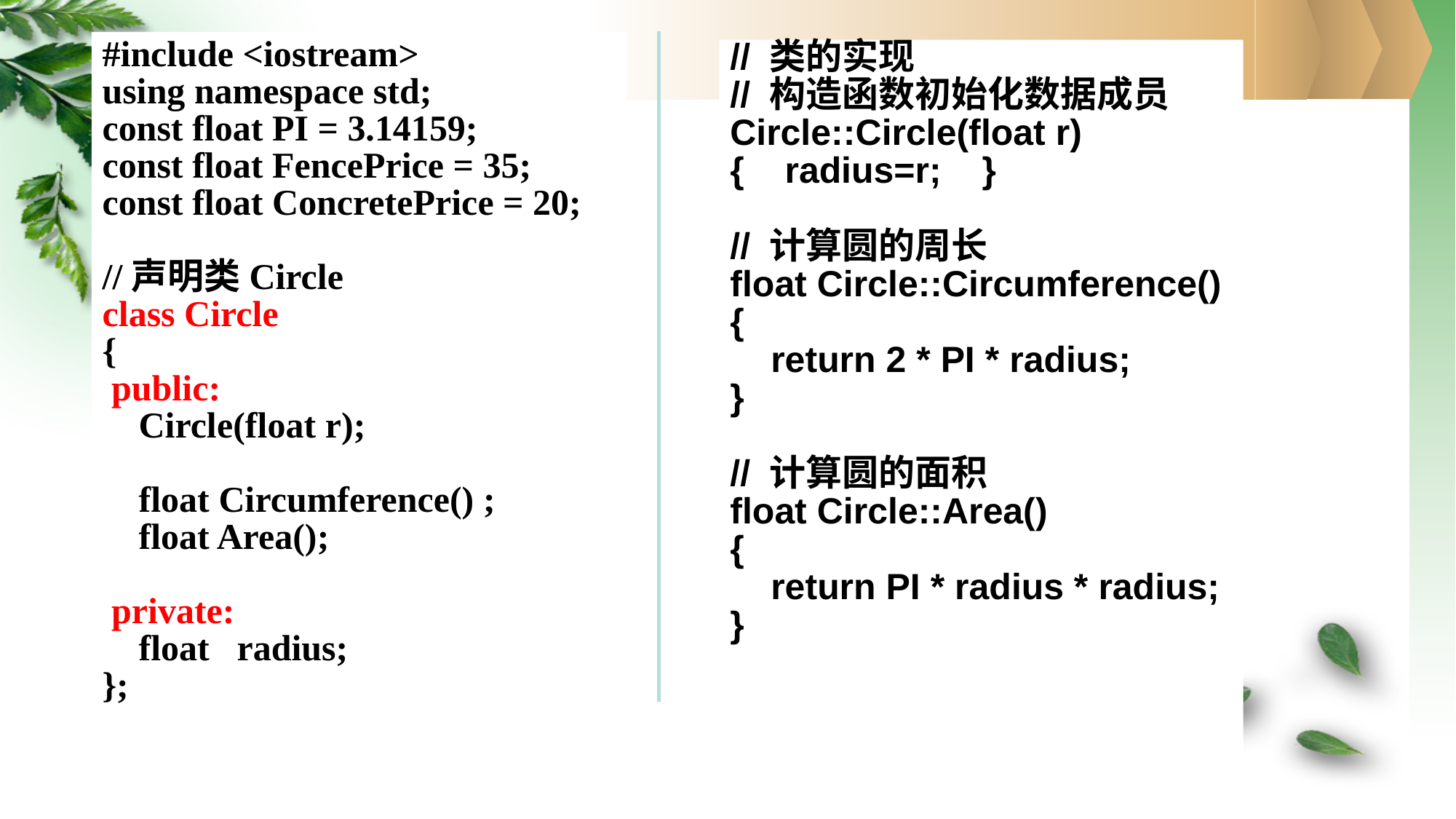

#include <iostream>
using namespace std;
const float PI = 3.14159;
const float FencePrice = 35;
const float ConcretePrice = 20;

//声明类Circle
class Circle
{
 public:
    Circle(float r);
    float Circumference() ;
    float Area();

 private:
    float   radius;
};
// 类的实现
// 构造函数初始化数据成员
Circle::Circle(float r)
{    radius=r;    }

// 计算圆的周长
float Circle::Circumference()
{
    return 2 * PI * radius;
}

// 计算圆的面积
float Circle::Area()
{
    return PI * radius * radius;
}